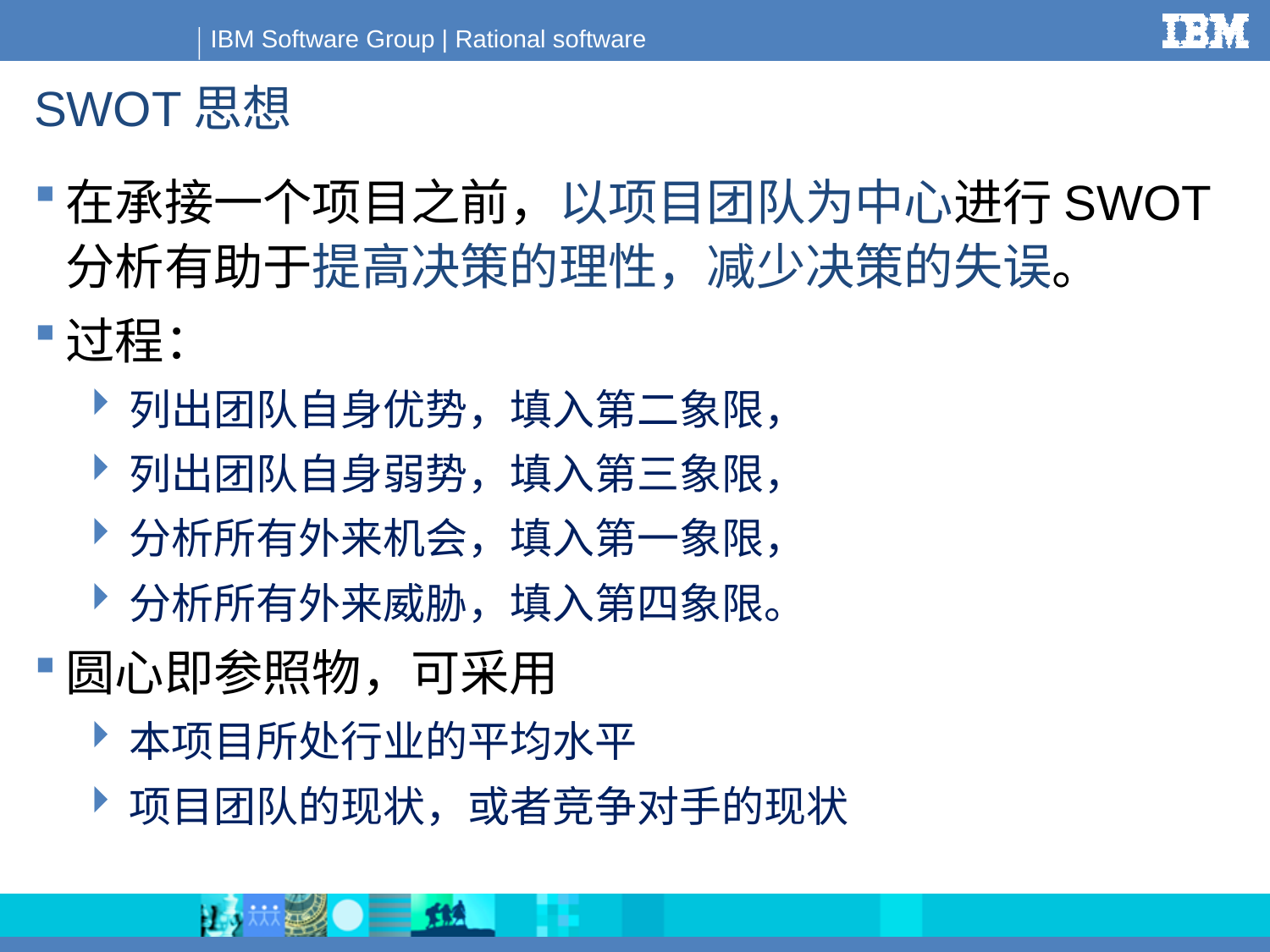

# SWOT思想
在承接一个项目之前，以项目团队为中心进行SWOT分析有助于提高决策的理性，减少决策的失误。
过程：
列出团队自身优势，填入第二象限，
列出团队自身弱势，填入第三象限，
分析所有外来机会，填入第一象限，
分析所有外来威胁，填入第四象限。
圆心即参照物，可采用
本项目所处行业的平均水平
项目团队的现状，或者竞争对手的现状